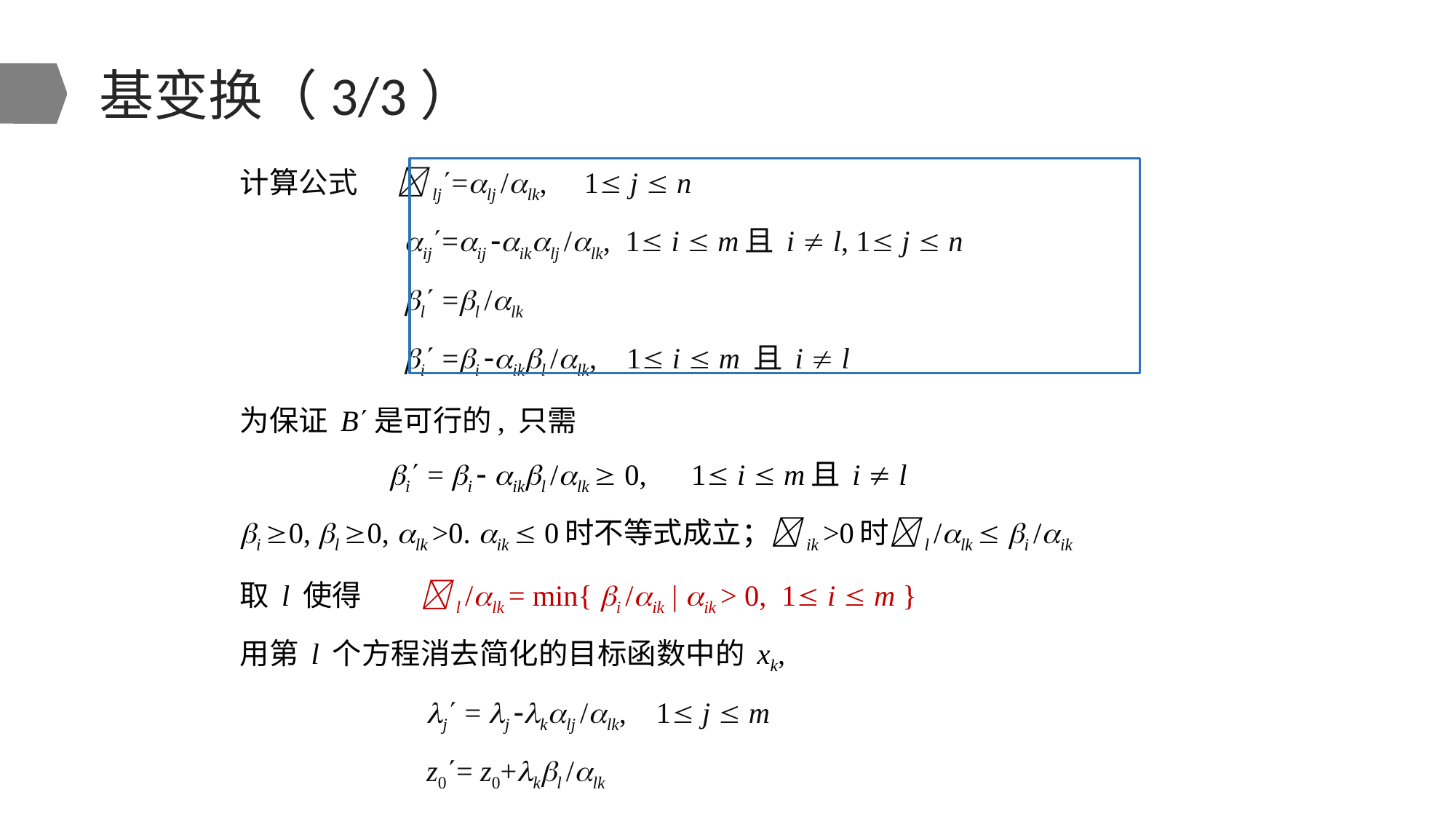

# 基变换（3/3）
46
计算公式      αlj′=αlj /αlk,     1≤ j ≤ n
                      αij′=αij −αikαlj /αlk,  1≤ i ≤ m且 i ≠ l, 1≤ j ≤ n
                      βl′ =βl /αlk
                      βi′ =βi −αikβl /αlk,    1≤ i ≤ m 且 i ≠ l
为保证 B′是可行的, 只需
                    βi′ = βi − αikβl /αlk ≥ 0,      1≤ i ≤ m且 i ≠ l
βi ≥0, βl ≥0, αlk >0. αik ≤ 0时不等式成立；αik >0时βl /αlk ≤ βi /αik
取 l 使得         βl /αlk = min{ βi /αik | αik > 0,  1≤ i ≤ m }
用第 l 个方程消去简化的目标函数中的 xk,
                         λj′ = λj −λkαlj /αlk,    1≤ j ≤ m
                         z0′= z0+λkβl /αlk